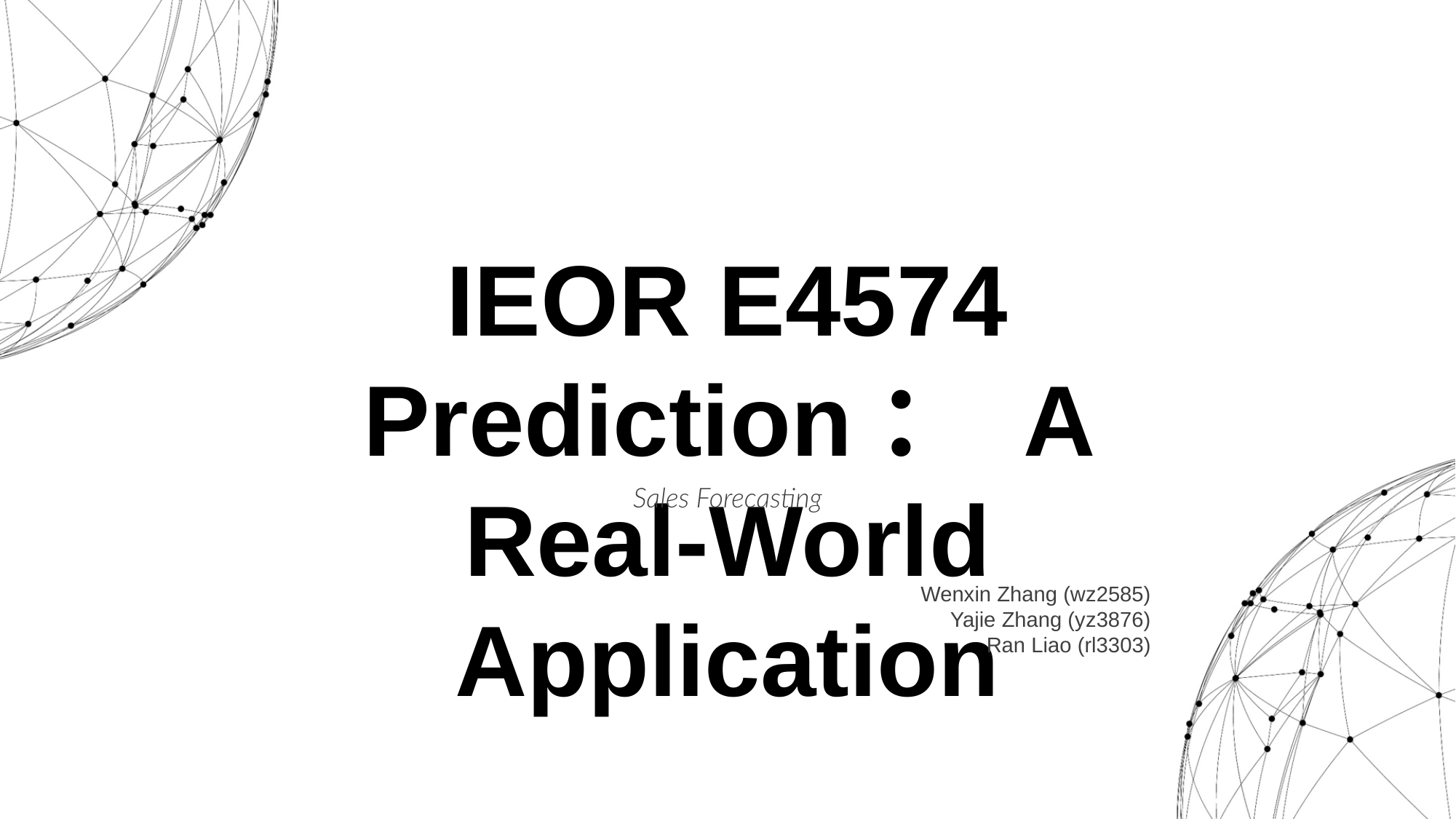

读书派booklist免费出品
禁止任何二次分享、售卖
本人法律专业，请勿以身试法
读书派booklist免费出品
这部分内容不影响PPT播放
尊重原创，请勿以身试法，二次分享或倒卖

IEOR E4574 Prediction： A Real-World Application
Sales Forecasting
Wenxin Zhang (wz2585)
Yajie Zhang (yz3876)
Ran Liao (rl3303)